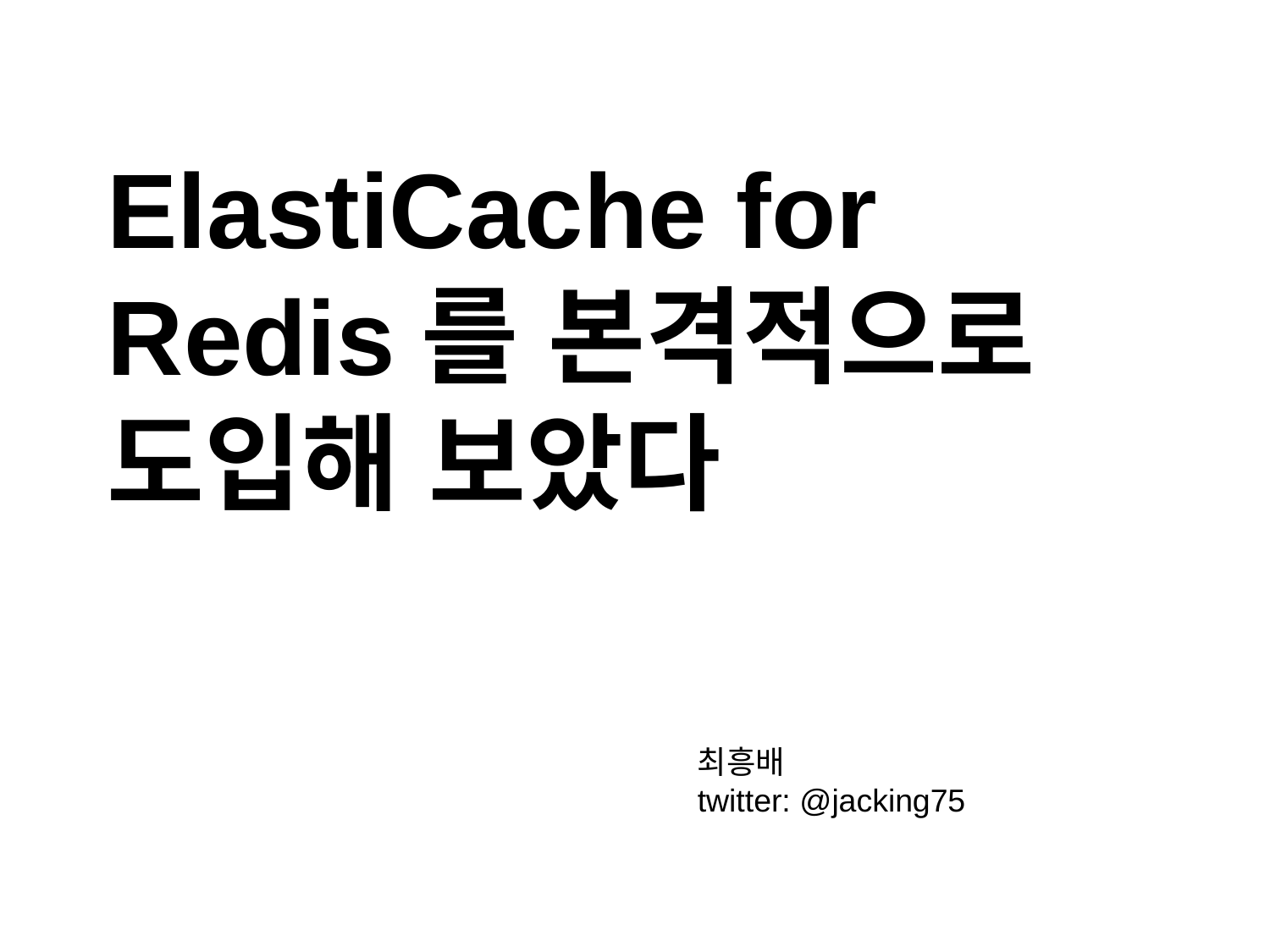

ElastiCache for Redis를 본격적으로 도입해 보았다
최흥배
twitter: @jacking75